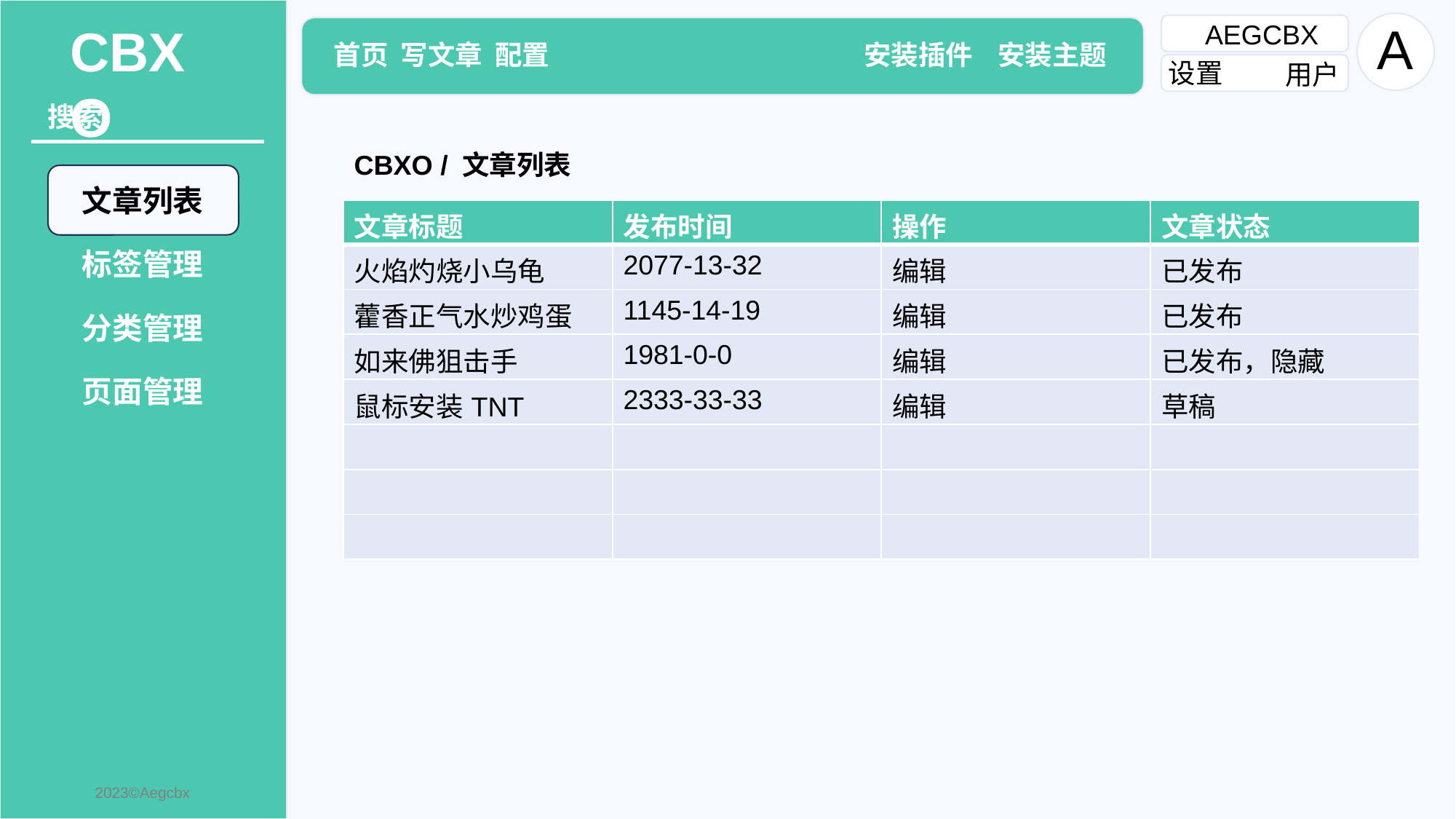

A
CBXO
AEGCBX

首页  写文章  配置
安装插件    安装主题
设置
用户

搜索
CBXO / 文章列表

文章列表
| 文章标题 | 发布时间 | 操作 | 文章状态 |
| --- | --- | --- | --- |
| 火焰灼烧小乌龟 | 2077-13-32 | 编辑 | 已发布 |
| 藿香正气水炒鸡蛋 | 1145-14-19 | 编辑 | 已发布 |
| 如来佛狙击手 | 1981-0-0 | 编辑 | 已发布，隐藏 |
| 鼠标安装TNT | 2333-33-33 | 编辑 | 草稿 |
|  |  |  |  |
|  |  |  |  |
|  |  |  |  |
标签管理
分类管理
页面管理

2023©Aegcbx